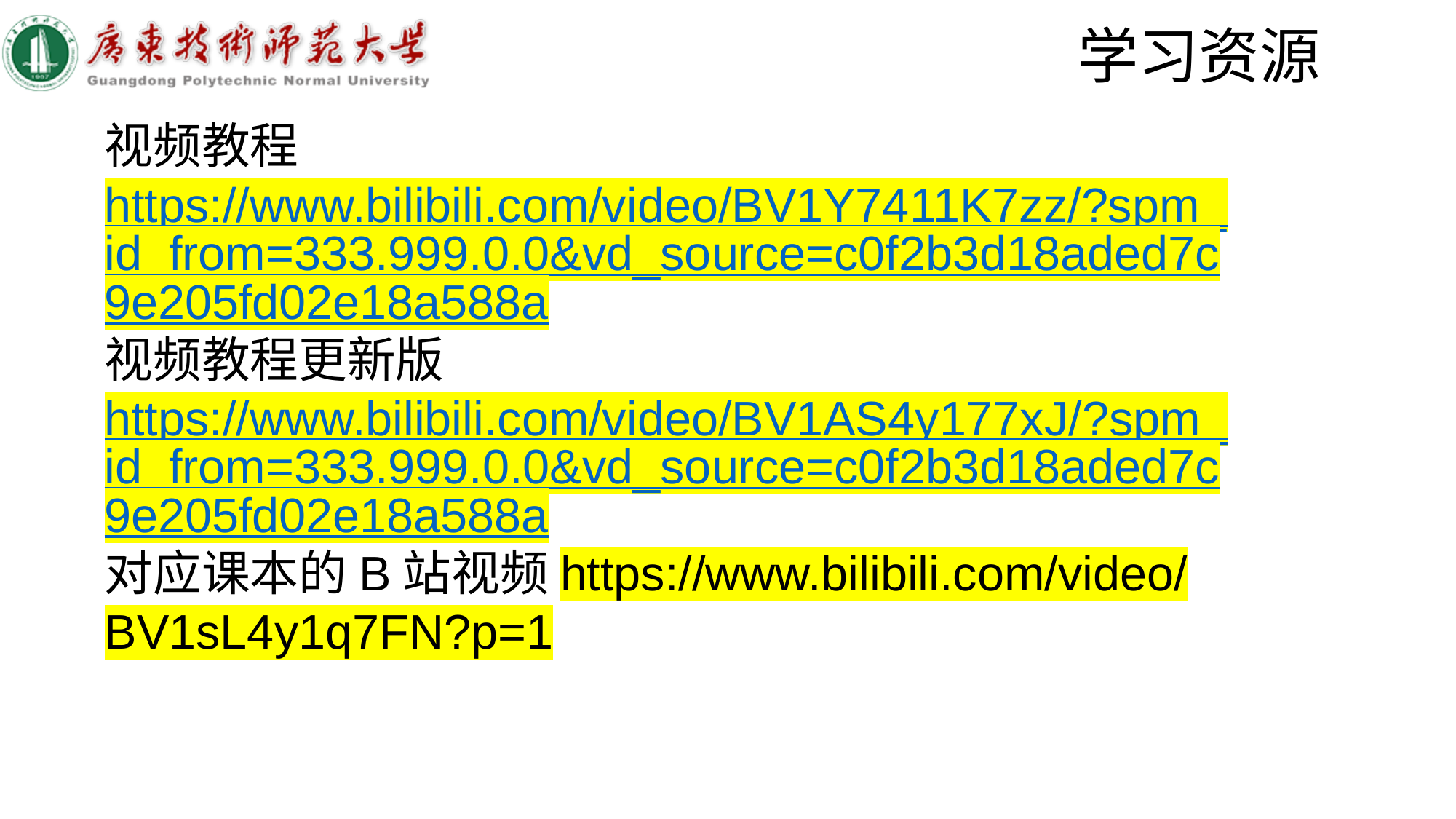

学习资源
视频教程
https://www.bilibili.com/video/BV1Y7411K7zz/?spm_id_from=333.999.0.0&vd_source=c0f2b3d18aded7c9e205fd02e18a588a
视频教程更新版
https://www.bilibili.com/video/BV1AS4y177xJ/?spm_id_from=333.999.0.0&vd_source=c0f2b3d18aded7c9e205fd02e18a588a
对应课本的B站视频https://www.bilibili.com/video/BV1sL4y1q7FN?p=1

17